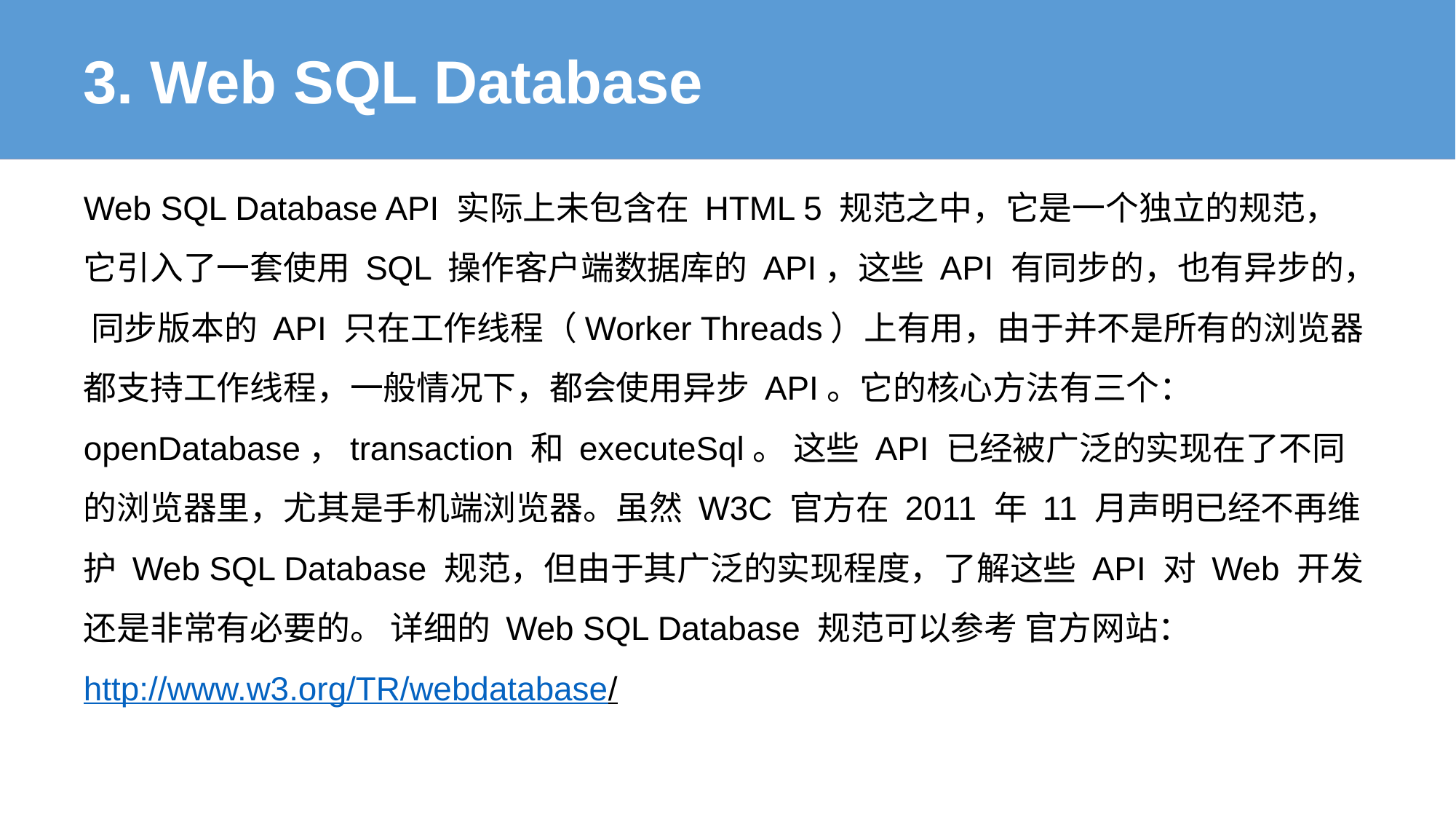

# 3. Web SQL Database
Web SQL Database API 实际上未包含在 HTML 5 规范之中，它是一个独立的规范，它引入了一套使用 SQL 操作客户端数据库的 API，这些 API 有同步的，也有异步的， 同步版本的 API 只在工作线程（Worker Threads）上有用，由于并不是所有的浏览器都支持工作线程，一般情况下，都会使用异步 API。它的核心方法有三个：openDatabase，transaction 和 executeSql。 这些 API 已经被广泛的实现在了不同的浏览器里，尤其是手机端浏览器。虽然 W3C 官方在 2011 年 11 月声明已经不再维护 Web SQL Database 规范，但由于其广泛的实现程度，了解这些 API 对 Web 开发还是非常有必要的。 详细的 Web SQL Database 规范可以参考 官方网站：http://www.w3.org/TR/webdatabase/